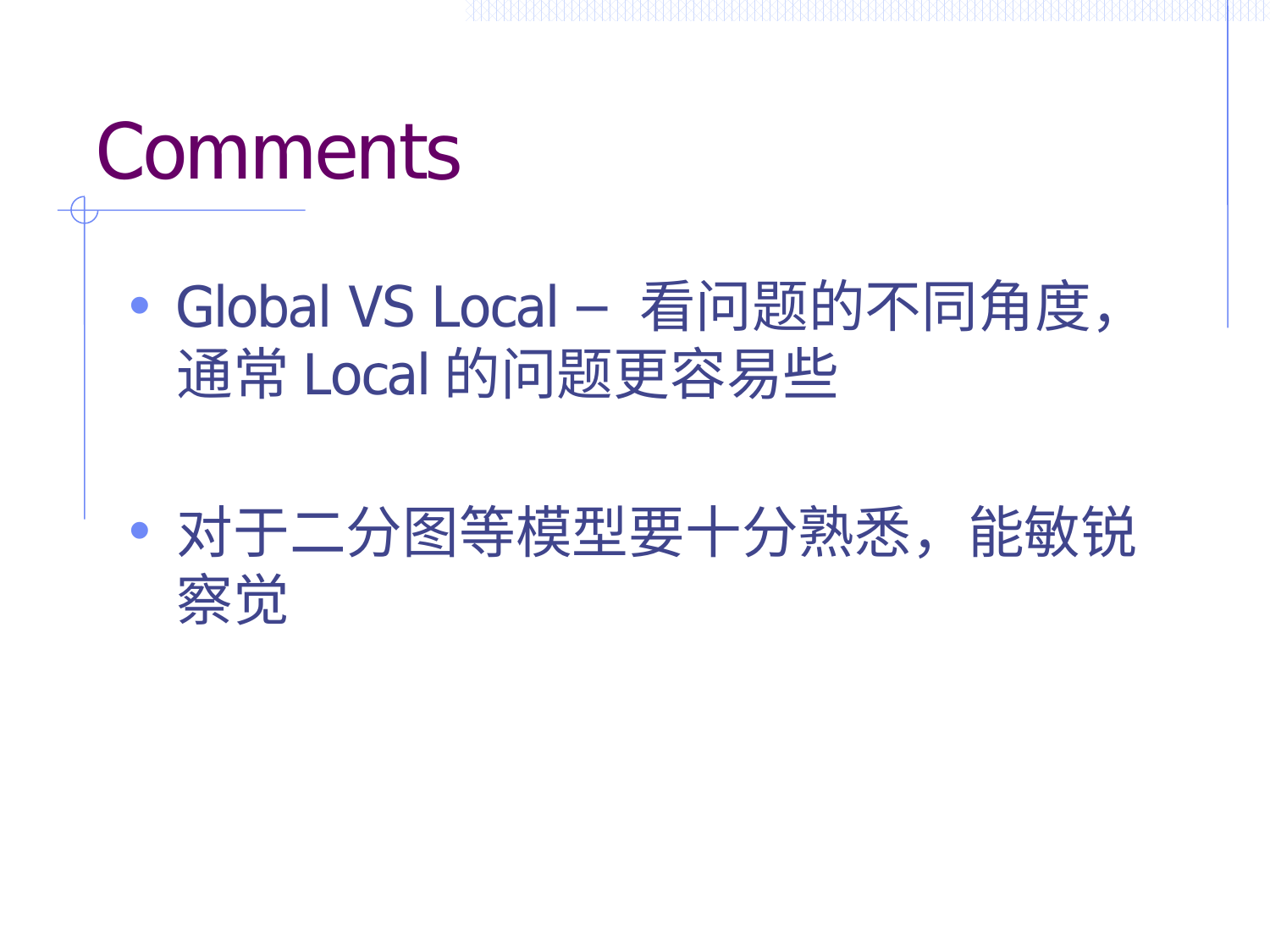

# Comments
Global VS Local – 看问题的不同角度，通常Local的问题更容易些

对于二分图等模型要十分熟悉，能敏锐察觉